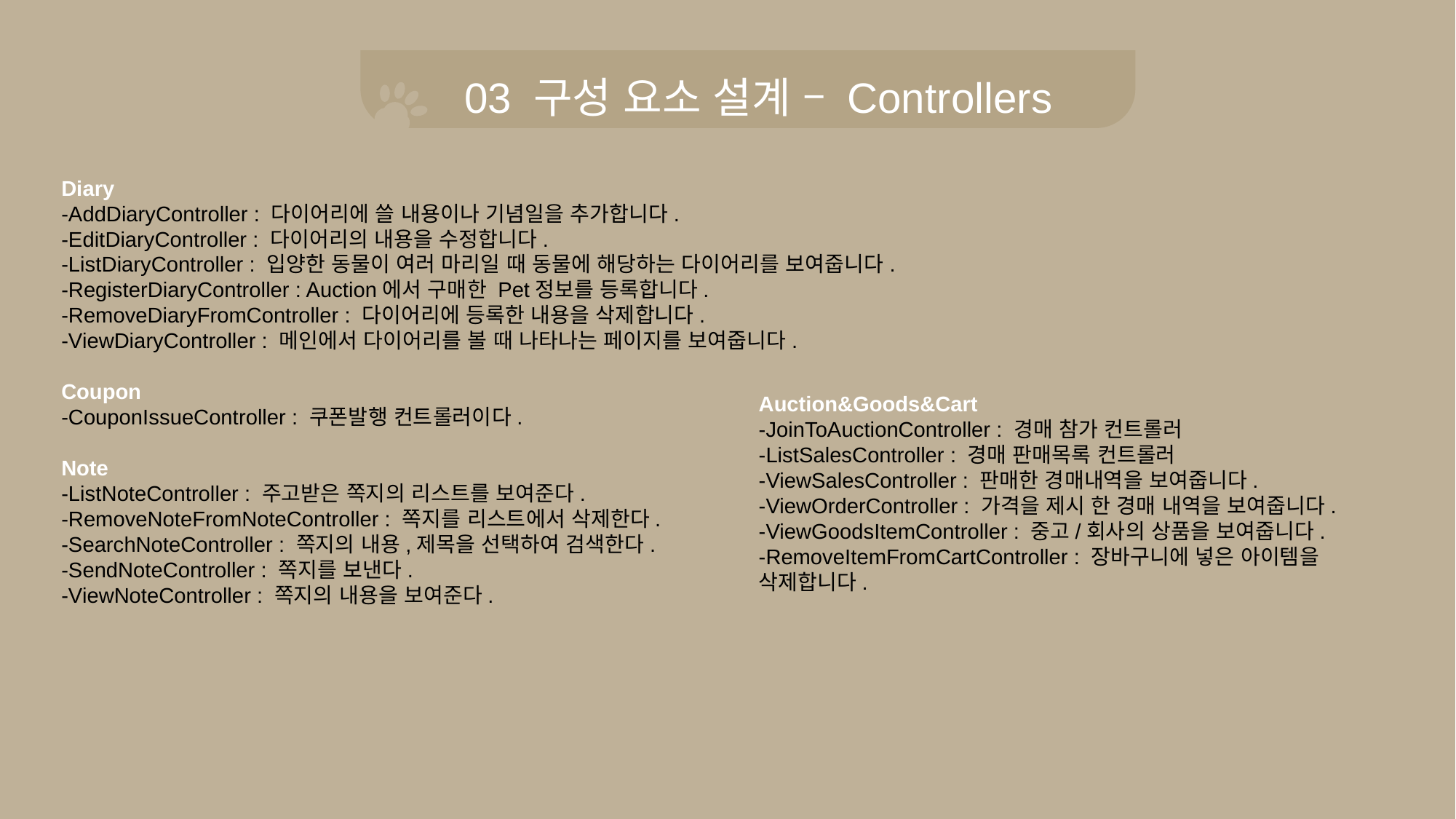

03 구성 요소 설계 – Controllers

Diary
-AddDiaryController : 다이어리에 쓸 내용이나 기념일을 추가합니다.
-EditDiaryController : 다이어리의 내용을 수정합니다.
-ListDiaryController : 입양한 동물이 여러 마리일 때 동물에 해당하는 다이어리를 보여줍니다.
-RegisterDiaryController : Auction에서 구매한 Pet정보를 등록합니다.
-RemoveDiaryFromController : 다이어리에 등록한 내용을 삭제합니다.
-ViewDiaryController : 메인에서 다이어리를 볼 때 나타나는 페이지를 보여줍니다.

Coupon
-CouponIssueController : 쿠폰발행 컨트롤러이다.

Note
-ListNoteController : 주고받은 쪽지의 리스트를 보여준다.
-RemoveNoteFromNoteController : 쪽지를 리스트에서 삭제한다.
-SearchNoteController : 쪽지의 내용,제목을 선택하여 검색한다.
-SendNoteController : 쪽지를 보낸다.
-ViewNoteController : 쪽지의 내용을 보여준다.

Auction&Goods&Cart
-JoinToAuctionController : 경매 참가 컨트롤러
-ListSalesController : 경매 판매목록 컨트롤러
-ViewSalesController : 판매한 경매내역을 보여줍니다.
-ViewOrderController : 가격을 제시 한 경매 내역을 보여줍니다.
-ViewGoodsItemController : 중고/회사의 상품을 보여줍니다.
-RemoveItemFromCartController : 장바구니에 넣은 아이템을 삭제합니다.